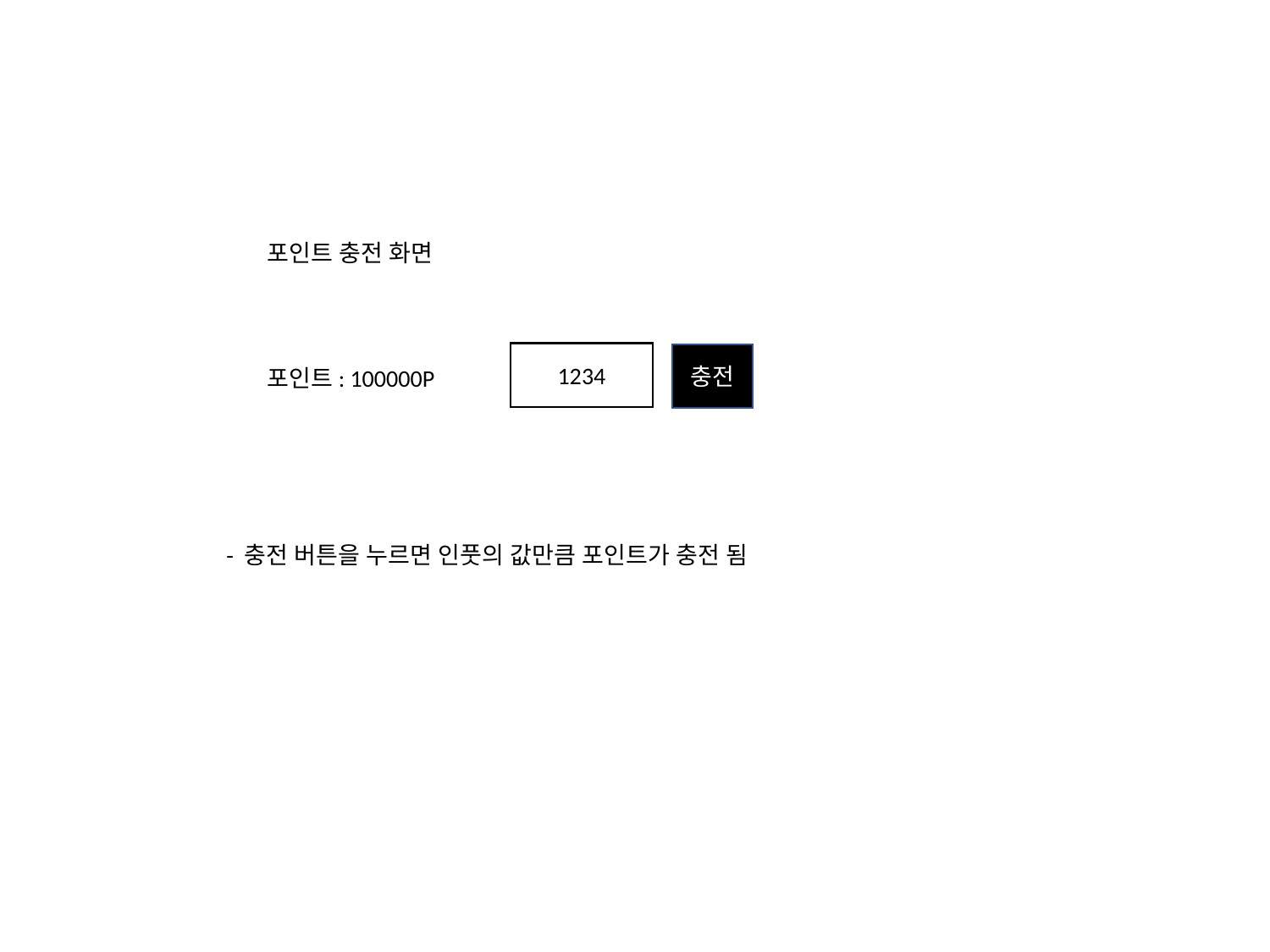

포인트 충전 화면
1234
충전
포인트: 100000P
- 충전 버튼을 누르면 인풋의 값만큼 포인트가 충전 됨